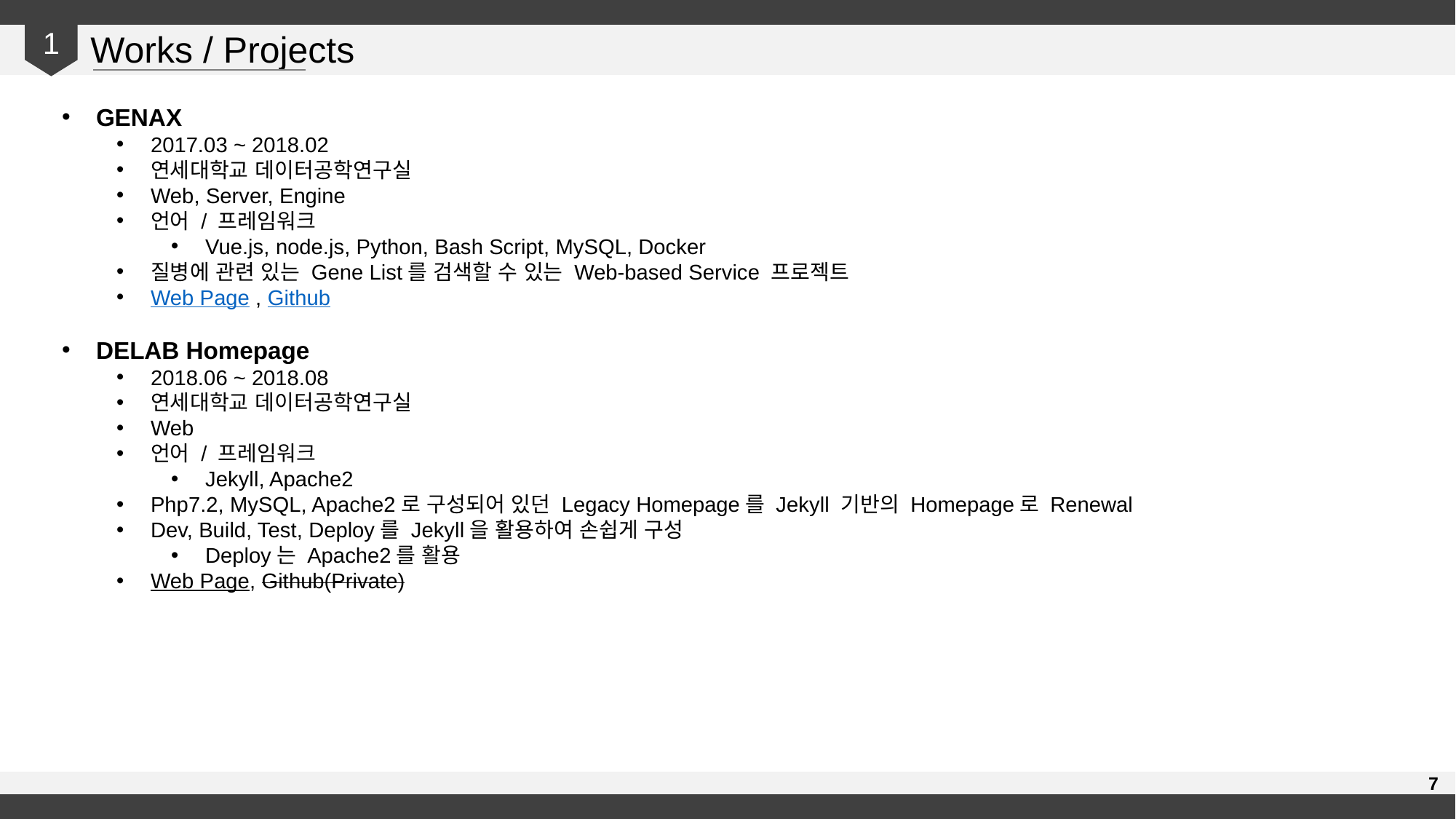

Works / Projects
1

GENAX
2017.03 ~ 2018.02
연세대학교 데이터공학연구실
Web, Server, Engine
언어 / 프레임워크
Vue.js, node.js, Python, Bash Script, MySQL, Docker
질병에 관련 있는 Gene List를 검색할 수 있는 Web-based Service 프로젝트
Web Page , Github

DELAB Homepage
2018.06 ~ 2018.08
연세대학교 데이터공학연구실
Web
언어 / 프레임워크
Jekyll, Apache2
Php7.2, MySQL, Apache2로 구성되어 있던 Legacy Homepage를 Jekyll 기반의 Homepage로 Renewal
Dev, Build, Test, Deploy를 Jekyll을 활용하여 손쉽게 구성
Deploy는 Apache2를 활용
Web Page, Github(Private)
7